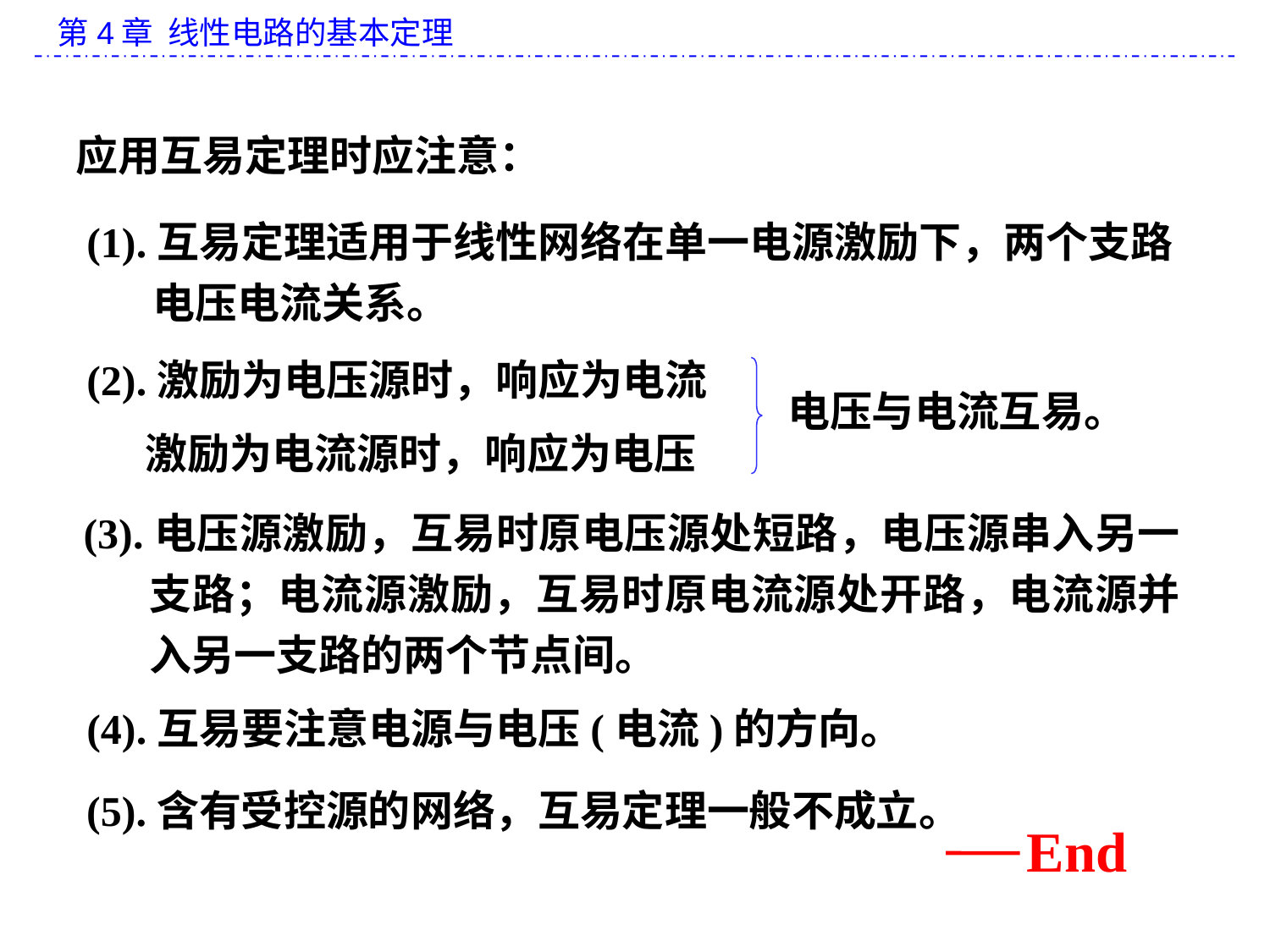

应用互易定理时应注意：
(1).互易定理适用于线性网络在单一电源激励下，两个支路电压电流关系。
(2).激励为电压源时，响应为电流

电压与电流互易。
激励为电流源时，响应为电压
(3).电压源激励，互易时原电压源处短路，电压源串入另一支路；电流源激励，互易时原电流源处开路，电流源并入另一支路的两个节点间。
(4).互易要注意电源与电压(电流)的方向。
(5).含有受控源的网络，互易定理一般不成立。
End